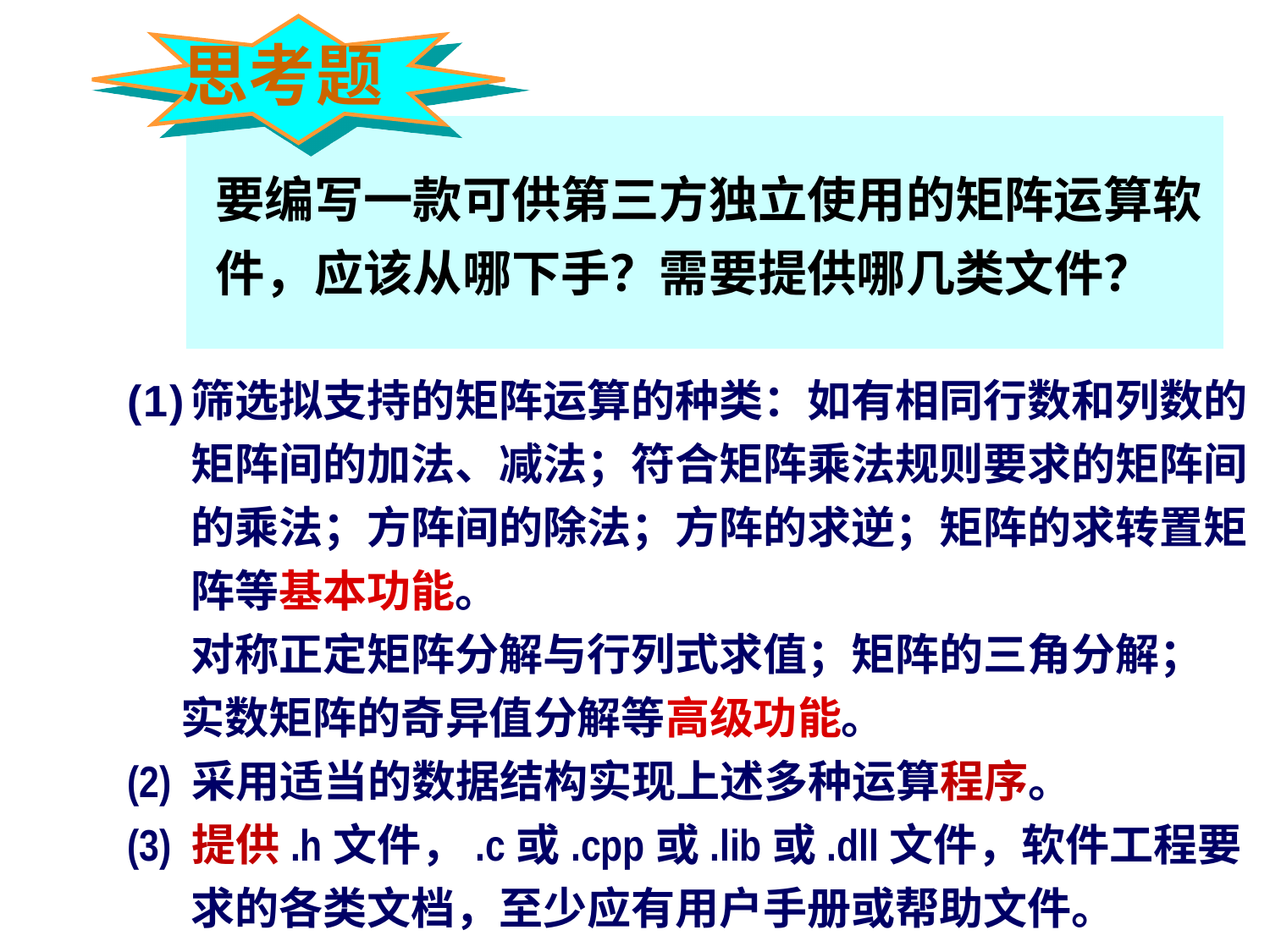

思考题

要编写一款可供第三方独立使用的矩阵运算软件，应该从哪下手？需要提供哪几类文件？
筛选拟支持的矩阵运算的种类：如有相同行数和列数的矩阵间的加法、减法；符合矩阵乘法规则要求的矩阵间的乘法；方阵间的除法；方阵的求逆；矩阵的求转置矩阵等基本功能。
	对称正定矩阵分解与行列式求值；矩阵的三角分解；
　 实数矩阵的奇异值分解等高级功能。
(2) 采用适当的数据结构实现上述多种运算程序。
(3) 提供.h文件，.c或.cpp或.lib或.dll文件，软件工程要求的各类文档，至少应有用户手册或帮助文件。